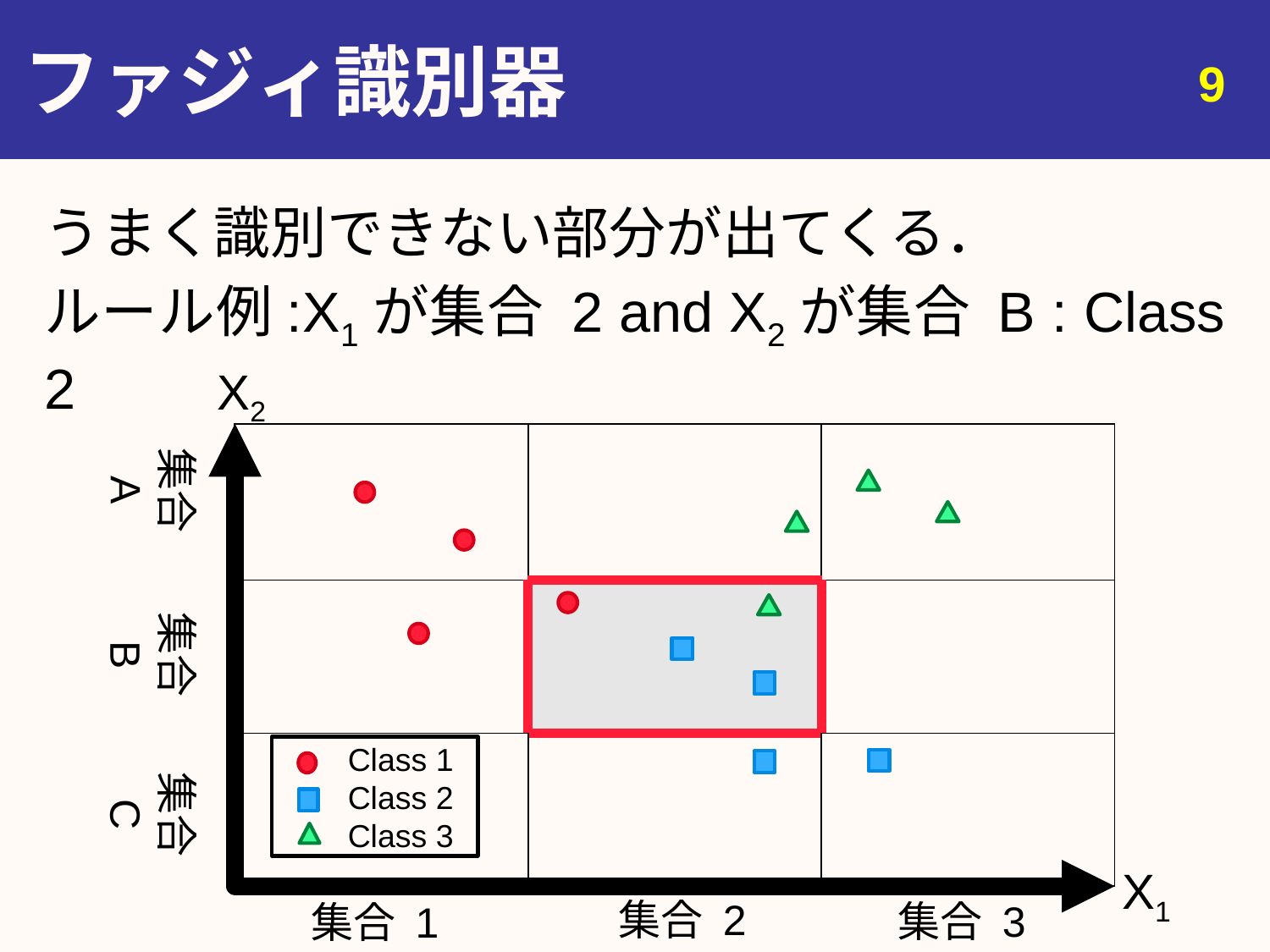

# ファジィ識別器
9
うまく識別できない部分が出てくる．
ルール例:X1が集合 2 and X2が集合 B : Class 2

X2
集合 A
集合 B
集合 C
|  |  |  |
| --- | --- | --- |
|  |  |  |
|  |  |  |
集合 2
集合 3
集合 1
Class 1
Class 2
Class 3

X1